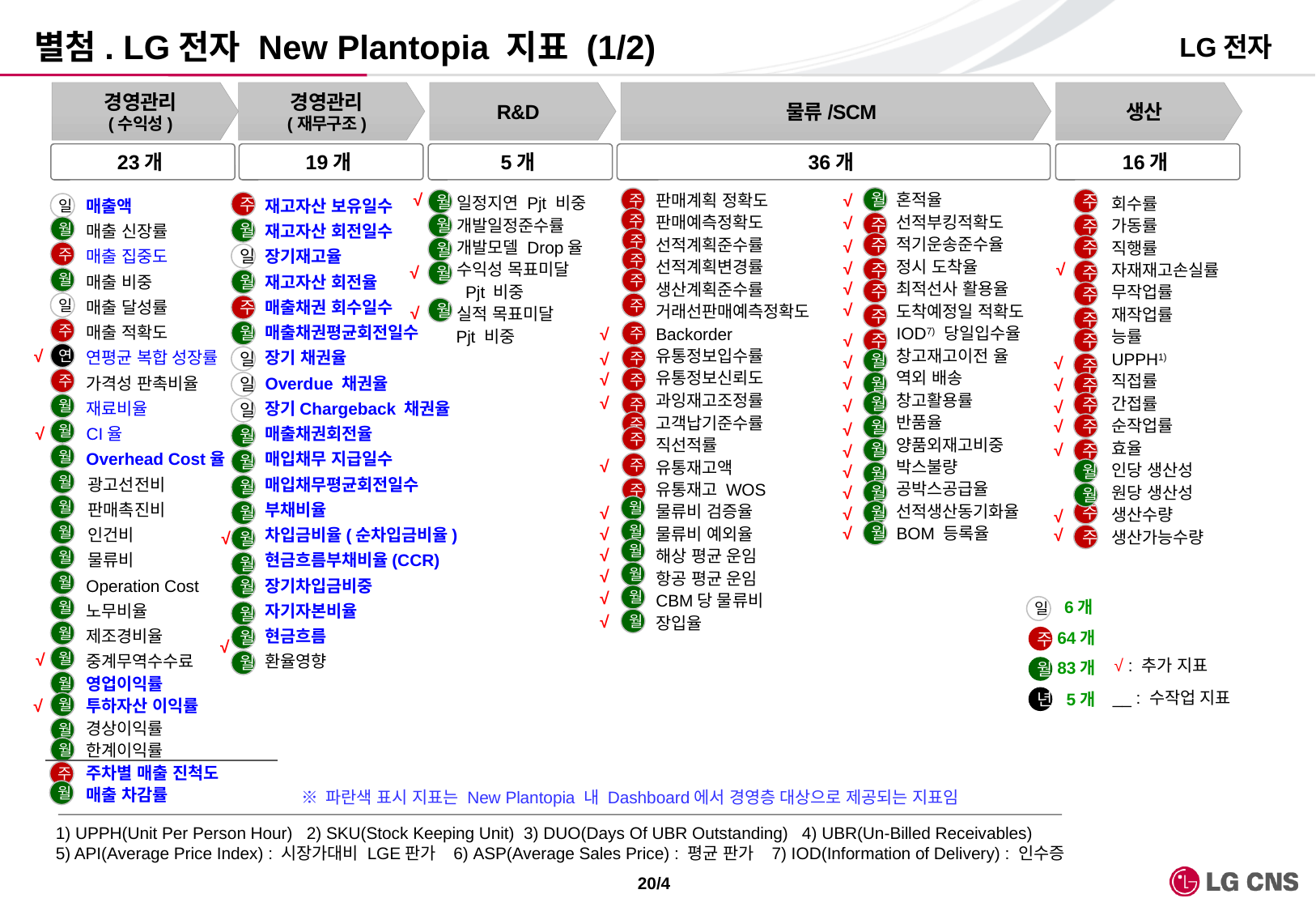

# 별첨. LG전자 New Plantopia 지표 (1/2)
LG전자
경영관리
(수익성)
경영관리
(재무구조)
R&D
물류/SCM
생산
23개
19개
5개
36개
16개
혼적율
선적부킹적확도
적기운송준수율
정시 도착율
최적선사 활용율
도착예정일 적확도
IOD7) 당일입수율
창고재고이전 율
역외 배송
창고활용률
반품율
양품외재고비중
박스불량
공박스공급율
선적생산동기화율
BOM 등록율
판매계획 정확도
판매예측정확도
선적계획준수률
선적계획변경률
생산계획준수률
거래선판매예측정확도
Backorder
유통정보입수률
유통정보신뢰도
과잉재고조정률
고객납기준수률
직선적률
유통재고액
유통재고 WOS
물류비 검증율
물류비 예외율
해상 평균 운임
항공 평균 운임
CBM당 물류비
장입율
일정지연 Pjt 비중
개발일정준수률
개발모델 Drop율
수익성 목표미달
       Pjt 비중
실적 목표미달
     Pjt 비중
회수률
가동률
직행률
자재재고손실률
무작업률
재작업률
능률
UPPH1)
직접률
간접률
순작업률
효율
인당 생산성
원당 생산성
생산수량
생산가능수량
월
주
주
√
월
매출액
매출 신장률
매출 집중도
매출 비중
매출 달성률
매출 적확도
연평균 복합 성장률
가격성 판촉비율
재료비율
CI율
Overhead Cost율
  광고선전비
  판매촉진비
  인건비
  물류비
Operation Cost
노무비율
제조경비율
중계무역수수료
영업이익률
투하자산 이익률
경상이익률
한계이익률
주차별 매출 진척도
매출 차감률
재고자산 보유일수
재고자산 회전일수
장기재고율
재고자산 회전율
매출채권 회수일수
매출채권평균회전일수
장기 채권율
Overdue 채권율
장기Chargeback 채권율
매출채권회전율
매입채무 지급일수
매입채무평균회전일수
부채비율
차입금비율(순차입금비율)
현금흐름부채비율(CCR)
장기차입금비중
자기자본비율
현금흐름
환율영향
√
주
일
주
√
주
월
주
월
월
주
주
주
√
월
주
일
주
주
√
√
주
월
√
월
주
월
√
주
주
일
주
주
월
√
√
주
주
주
월
주
√
주
주
√
연
√
주
일
√
월
√
√
주
주
√
주
월
일
주
√
√
월
주
주
√
월
√
√
일
주
주
월
√
월
√
√
월
주
월
주
√
√
월
월
주
√
월
√
월
월
월
주
월
√
월
월
월
주
월
월
√
√
√
월
월
월
√
√
√
주
월
√
월
√
월
월
월
√
월
월
월
√
월
6개
일
월
월
√
월
월
주
64개
83개
월
__ : 수작업 지표
년
5개
√
월
√
월
√ : 추가 지표
월
월
√
월
월
주
월
※ 파란색 표시 지표는 New Plantopia 내 Dashboard에서 경영층 대상으로 제공되는 지표임

1) UPPH(Unit Per Person Hour)   2) SKU(Stock Keeping Unit)  3) DUO(Days Of UBR Outstanding)   4) UBR(Un-Billed Receivables)
5) API(Average Price Index) : 시장가대비 LGE판가   6) ASP(Average Sales Price) : 평균 판가   7) IOD(Information of Delivery) : 인수증